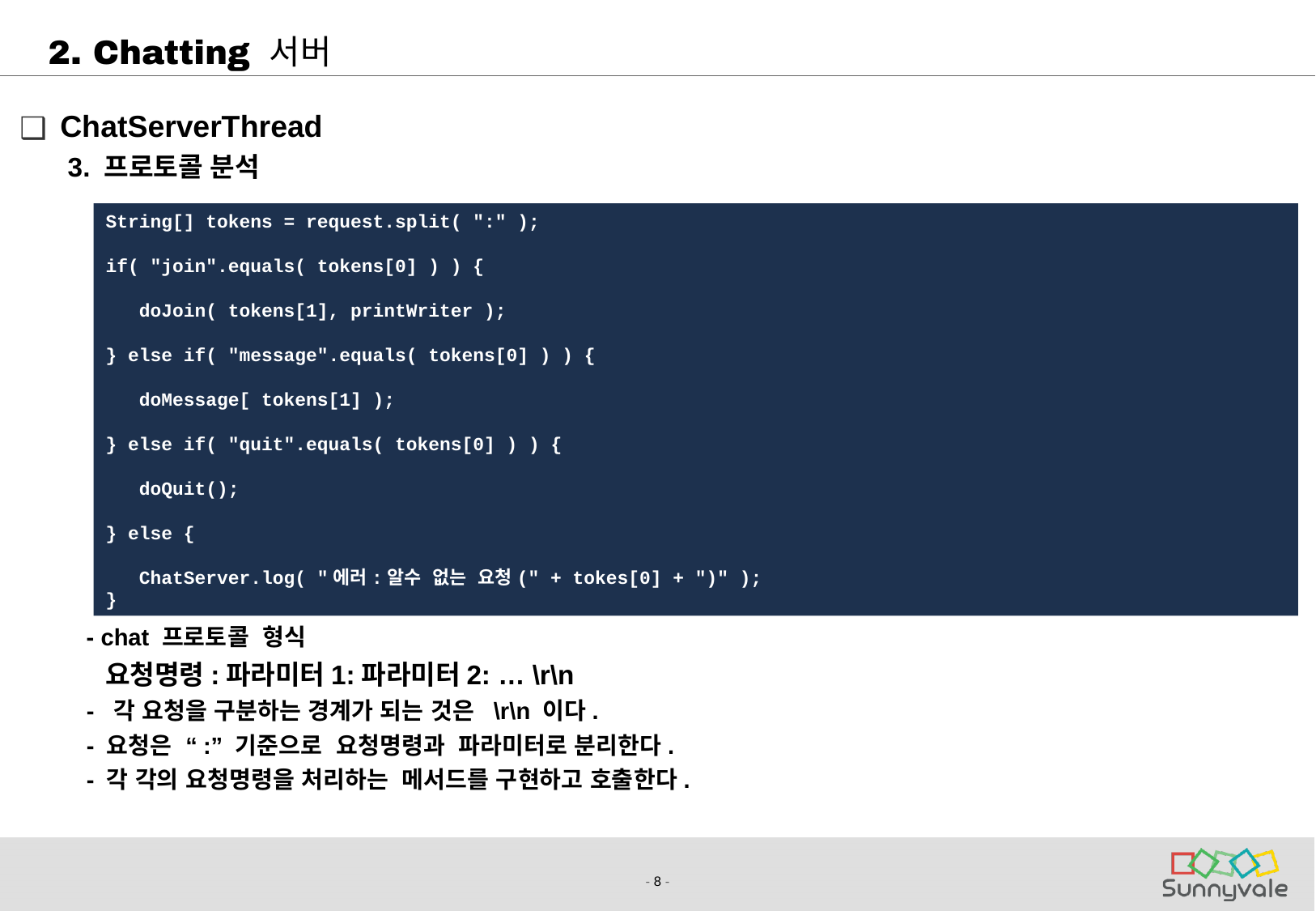

# 2. Chatting 서버
ChatServerThread
	 3. 프로토콜 분석

         - chat 프로토콜  형식
            요청명령:파라미터1:파라미터2: … \r\n
          -  각 요청을 구분하는 경계가 되는 것은  \r\n 이다.
          - 요청은  “:” 기준으로  요청명령과  파라미터로 분리한다.
          - 각 각의 요청명령을 처리하는  메서드를 구현하고 호출한다.

String[] tokens = request.split( ":" );

if( "join".equals( tokens[0] ) ) {

   doJoin( tokens[1], printWriter );

} else if( "message".equals( tokens[0] ) ) {

   doMessage[ tokens[1] );

} else if( "quit".equals( tokens[0] ) ) {

   doQuit();

} else {

   ChatServer.log( "에러:알수 없는 요청(" + tokes[0] + ")" );
}